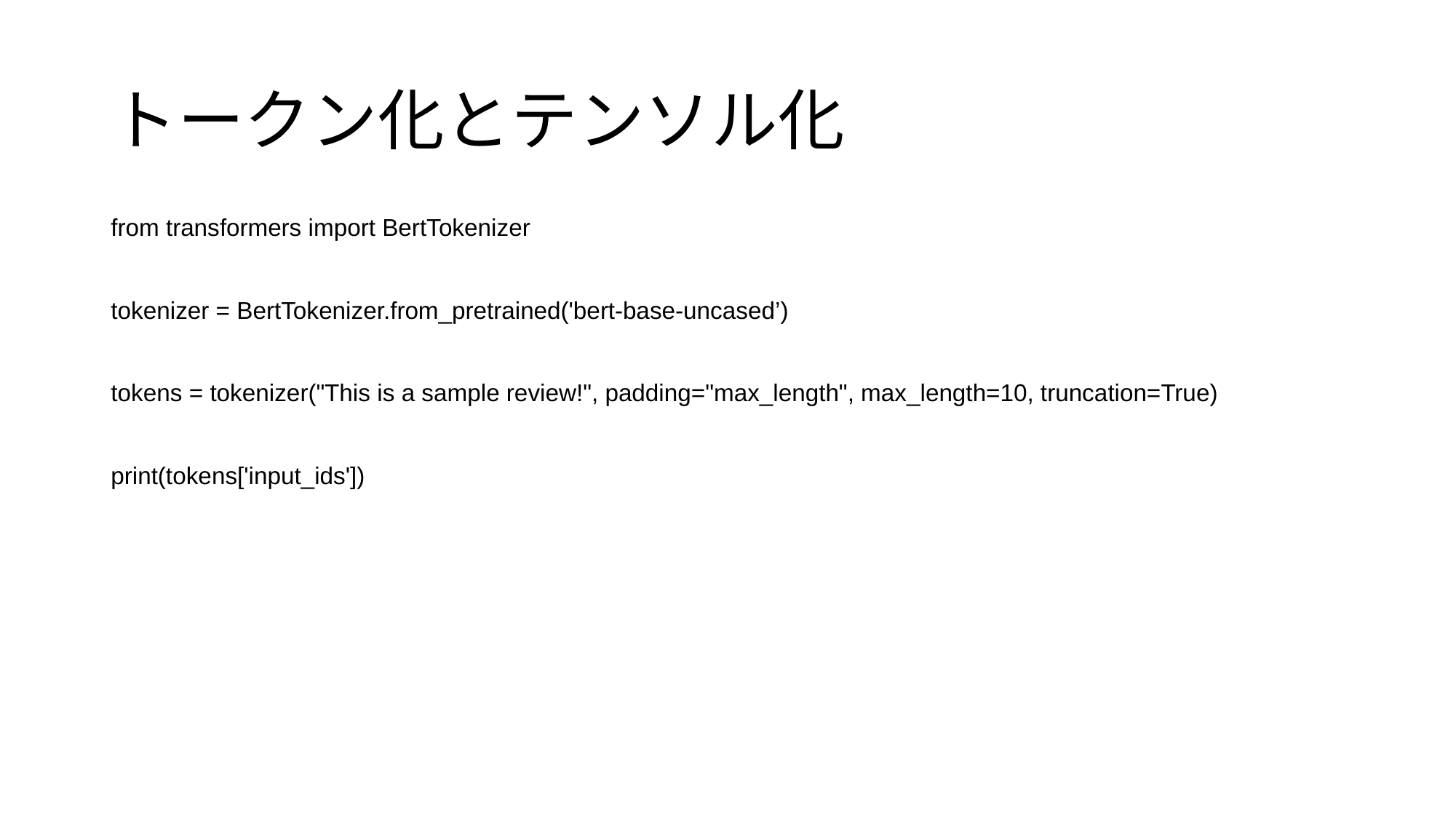

# トークン化とテンソル化
from transformers import BertTokenizer

tokenizer = BertTokenizer.from_pretrained('bert-base-uncased’)

tokens = tokenizer("This is a sample review!", padding="max_length", max_length=10, truncation=True)

print(tokens['input_ids'])